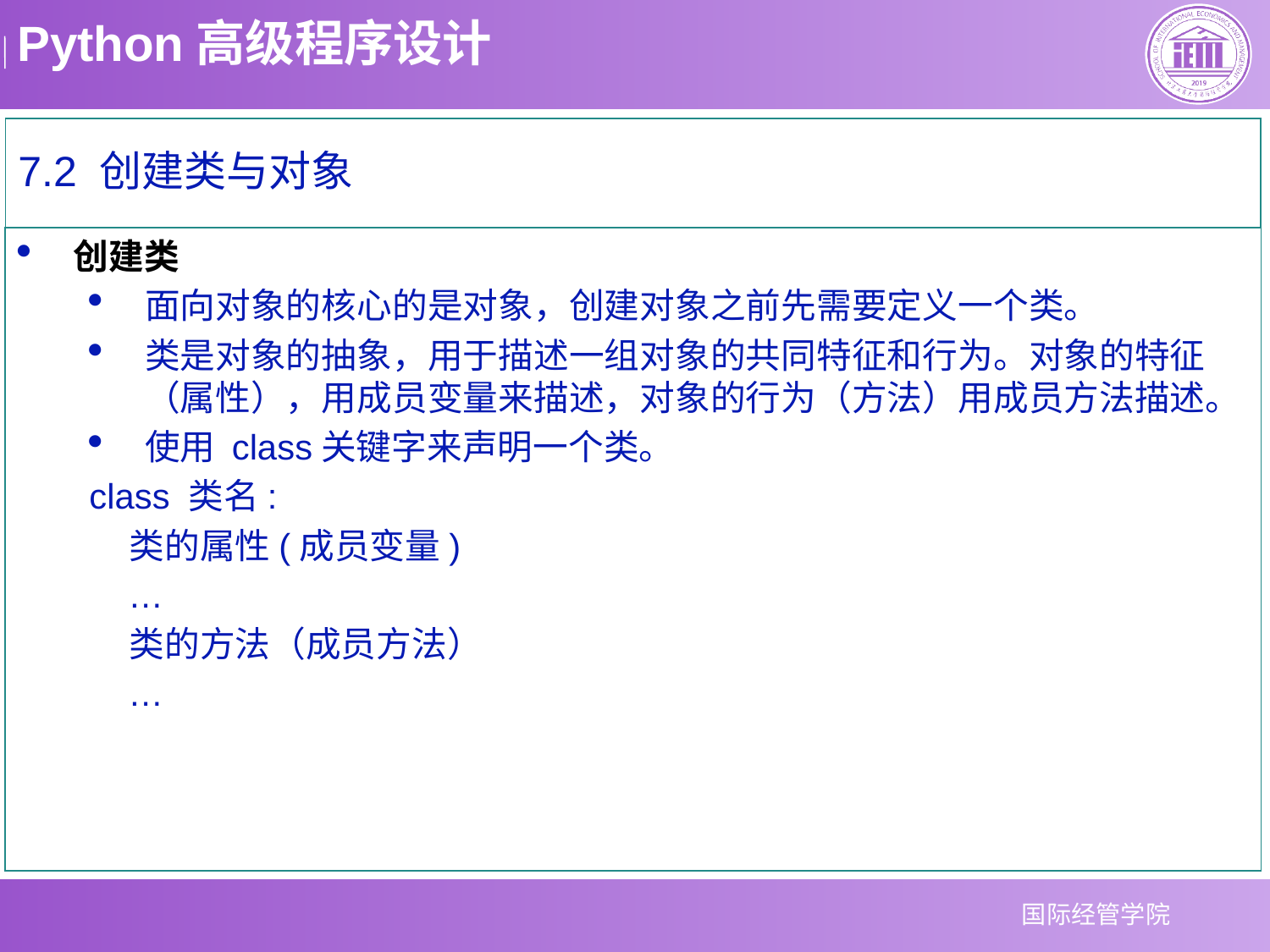

# 7.2 创建类与对象
创建类
面向对象的核心的是对象，创建对象之前先需要定义一个类。
类是对象的抽象，用于描述一组对象的共同特征和行为。对象的特征（属性），用成员变量来描述，对象的行为（方法）用成员方法描述。
使用 class关键字来声明一个类。
class 类名:
    类的属性(成员变量)
    …
    类的方法（成员方法）
    …